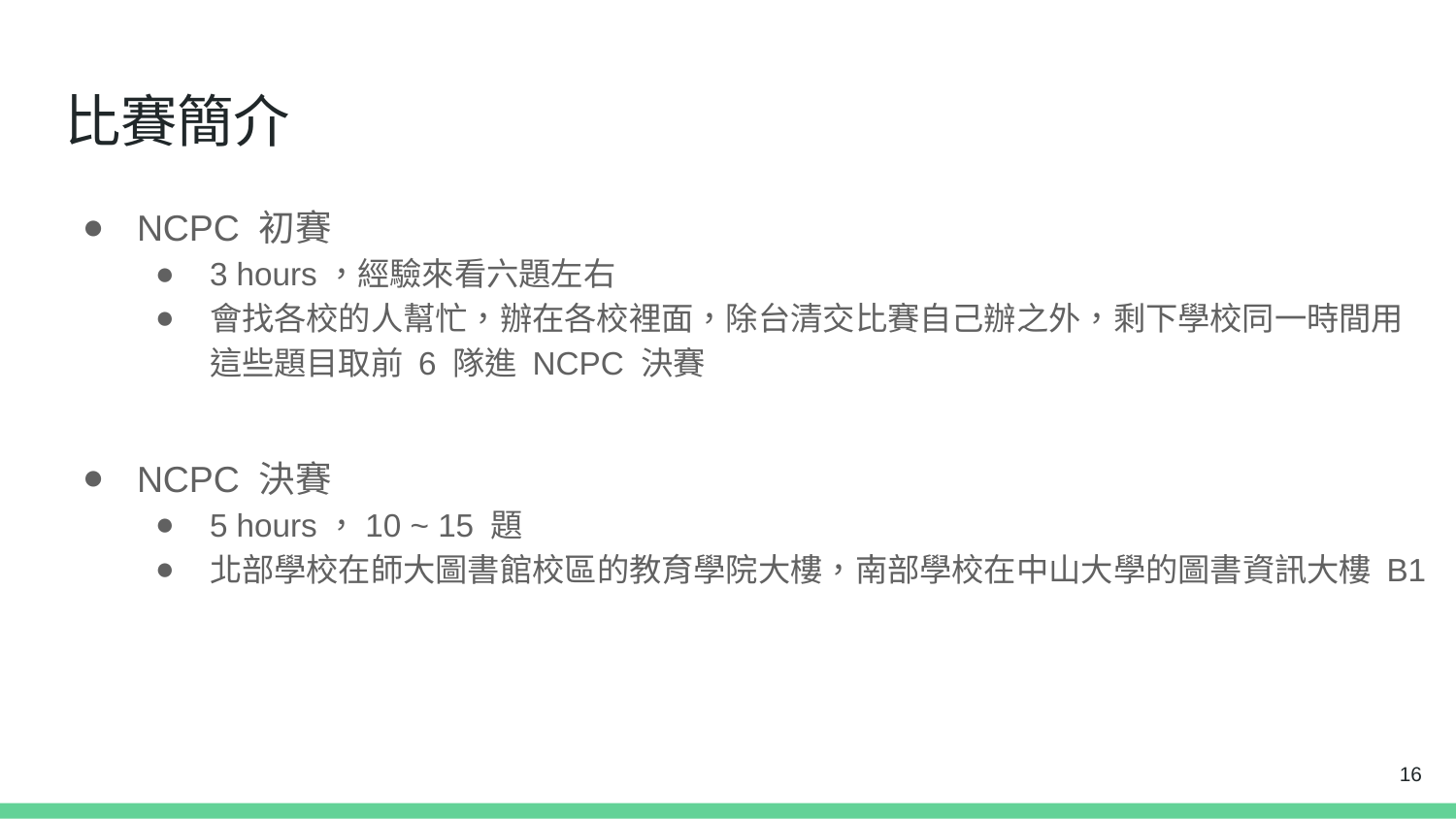

# 比賽簡介
NCPC 初賽
3 hours，經驗來看六題左右
會找各校的人幫忙，辦在各校裡面，除台清交比賽自己辦之外，剩下學校同一時間用這些題目取前 6 隊進 NCPC 決賽

NCPC 決賽
5 hours，10 ~ 15 題
北部學校在師大圖書館校區的教育學院大樓，南部學校在中山大學的圖書資訊大樓 B1

16